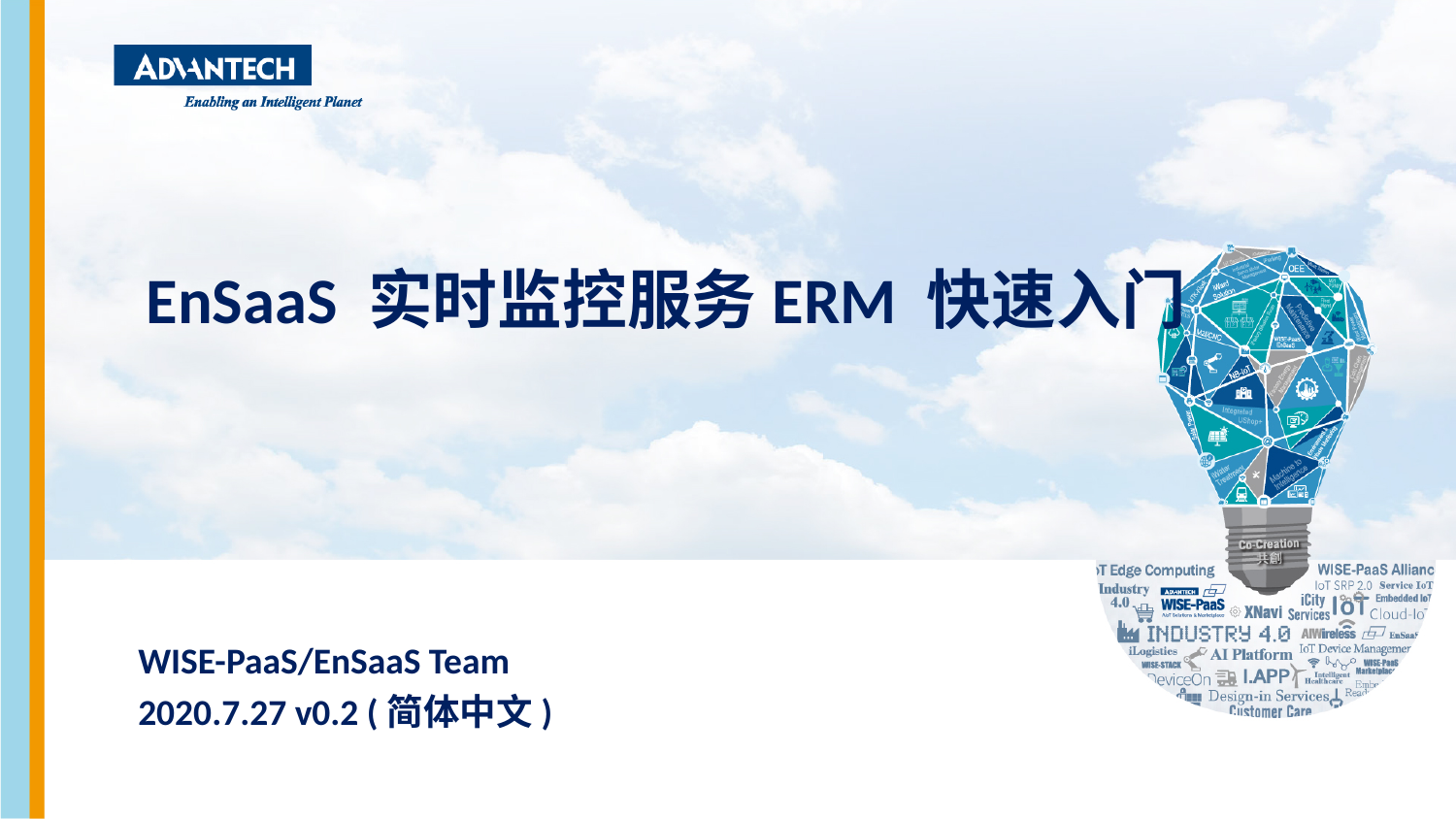

# EnSaaS 实时监控服务ERM 快速入门
WISE-PaaS/EnSaaS Team
2020.7.27 v0.2 (简体中文)